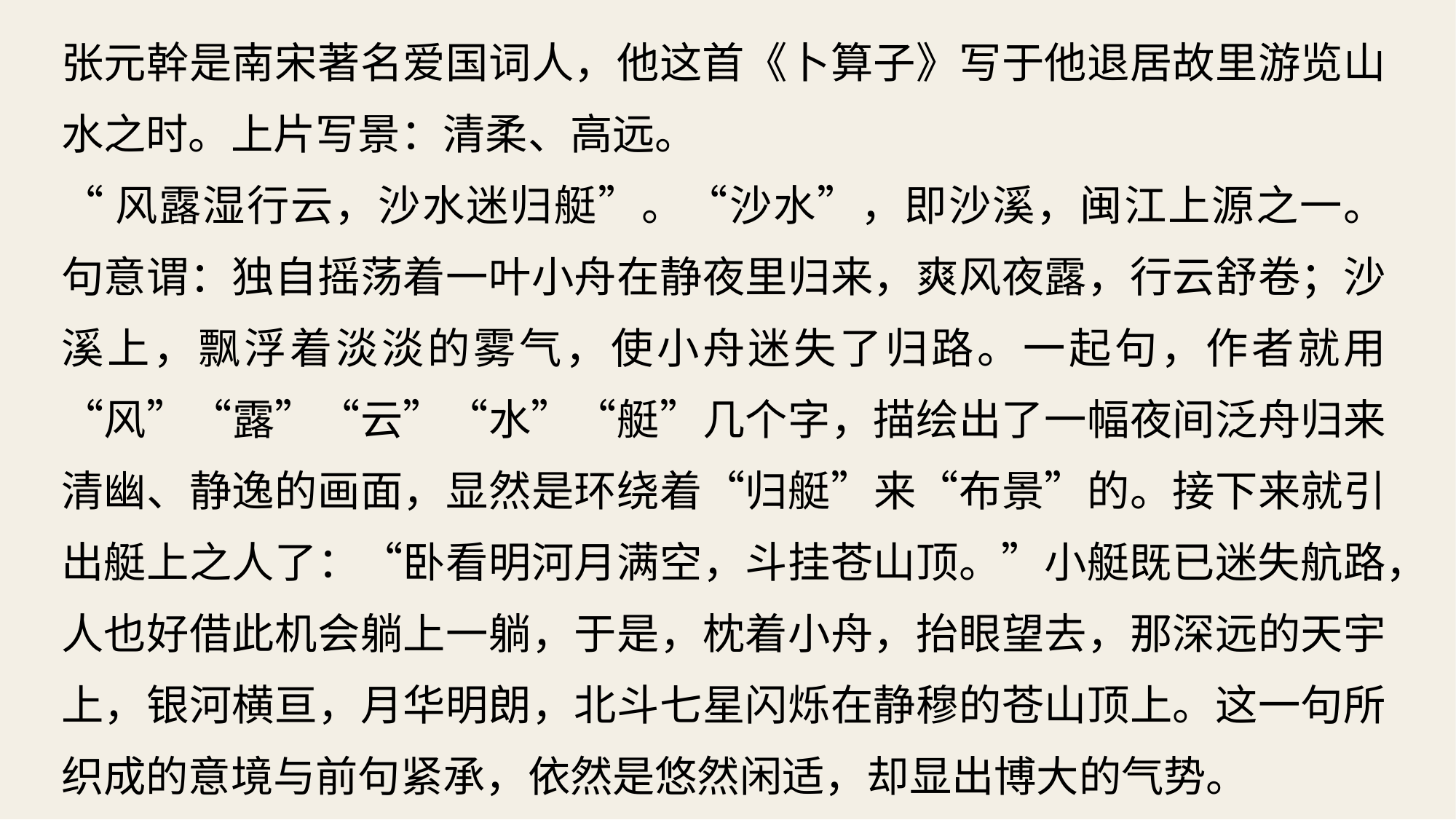

张元幹是南宋著名爱国词人，他这首《卜算子》写于他退居故里游览山水之时。上片写景：清柔、高远。
“风露湿行云，沙水迷归艇”。“沙水”，即沙溪，闽江上源之一。句意谓：独自摇荡着一叶小舟在静夜里归来，爽风夜露，行云舒卷；沙溪上，飘浮着淡淡的雾气，使小舟迷失了归路。一起句，作者就用“风”“露”“云”“水”“艇”几个字，描绘出了一幅夜间泛舟归来清幽、静逸的画面，显然是环绕着“归艇”来“布景”的。接下来就引出艇上之人了：“卧看明河月满空，斗挂苍山顶。”小艇既已迷失航路，人也好借此机会躺上一躺，于是，枕着小舟，抬眼望去，那深远的天宇上，银河横亘，月华明朗，北斗七星闪烁在静穆的苍山顶上。这一句所织成的意境与前句紧承，依然是悠然闲适，却显出博大的气势。